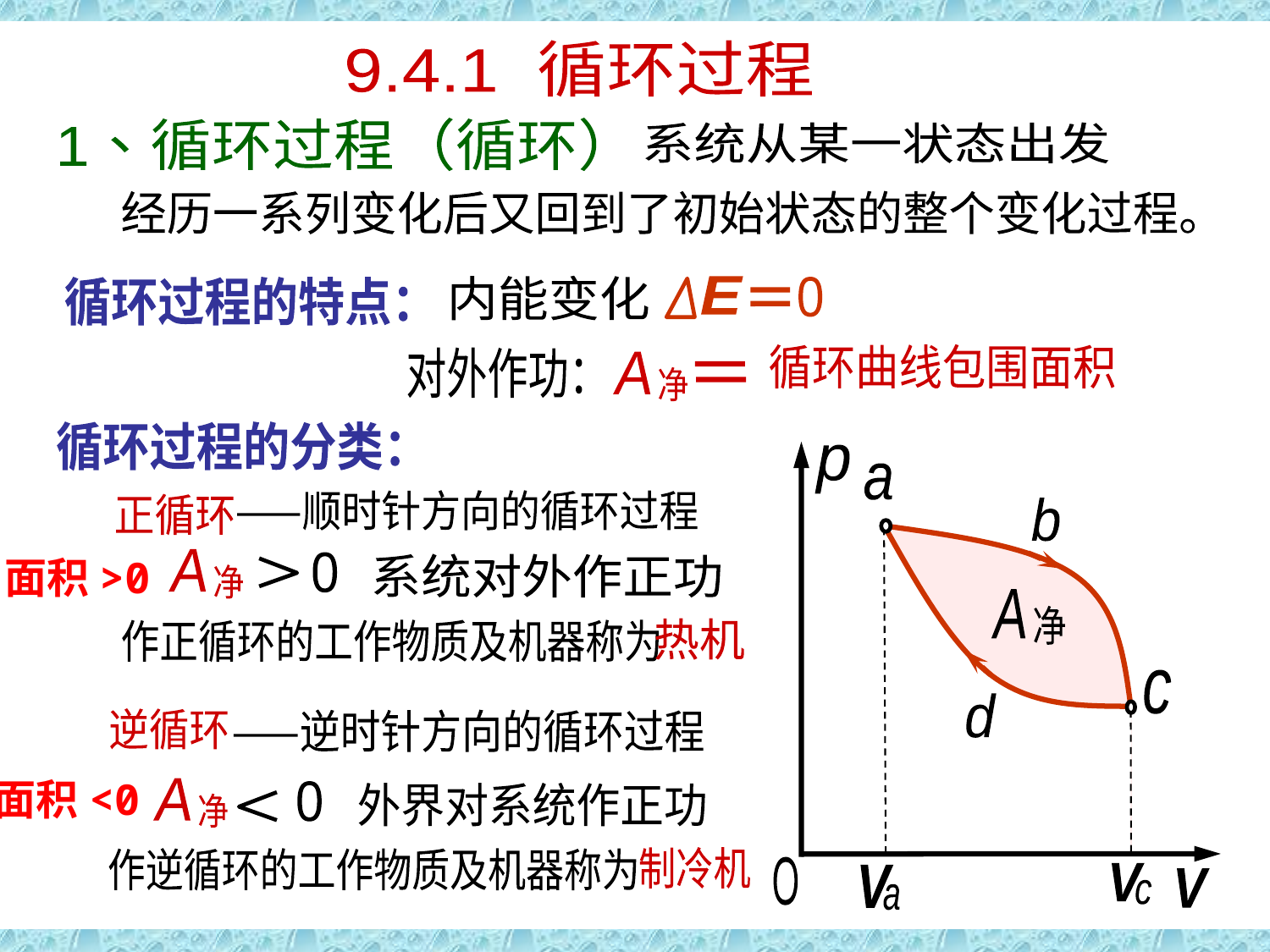

循环过程
9.4.1  循环过程
1、循环过程（循环）
系统从某一状态出发
经历一系列变化后又回到了初始状态的整个变化过程。
内能变化
E
0

循环过程的特点：
循环曲线包围面积
对外作功：
A
净

循环过程的分类：
——顺时针方向的循环过程
正循环
A
净
0
系统对外作正功

热机
作正循环的工作物质及机器称为

p
a
b

A
净

c
d

O
V
c
V
a
V
面积>0
逆循环
——逆时针方向的循环过程
A
净
0
外界对系统作正功

制冷机
作逆循环的工作物质及机器称为
面积<0